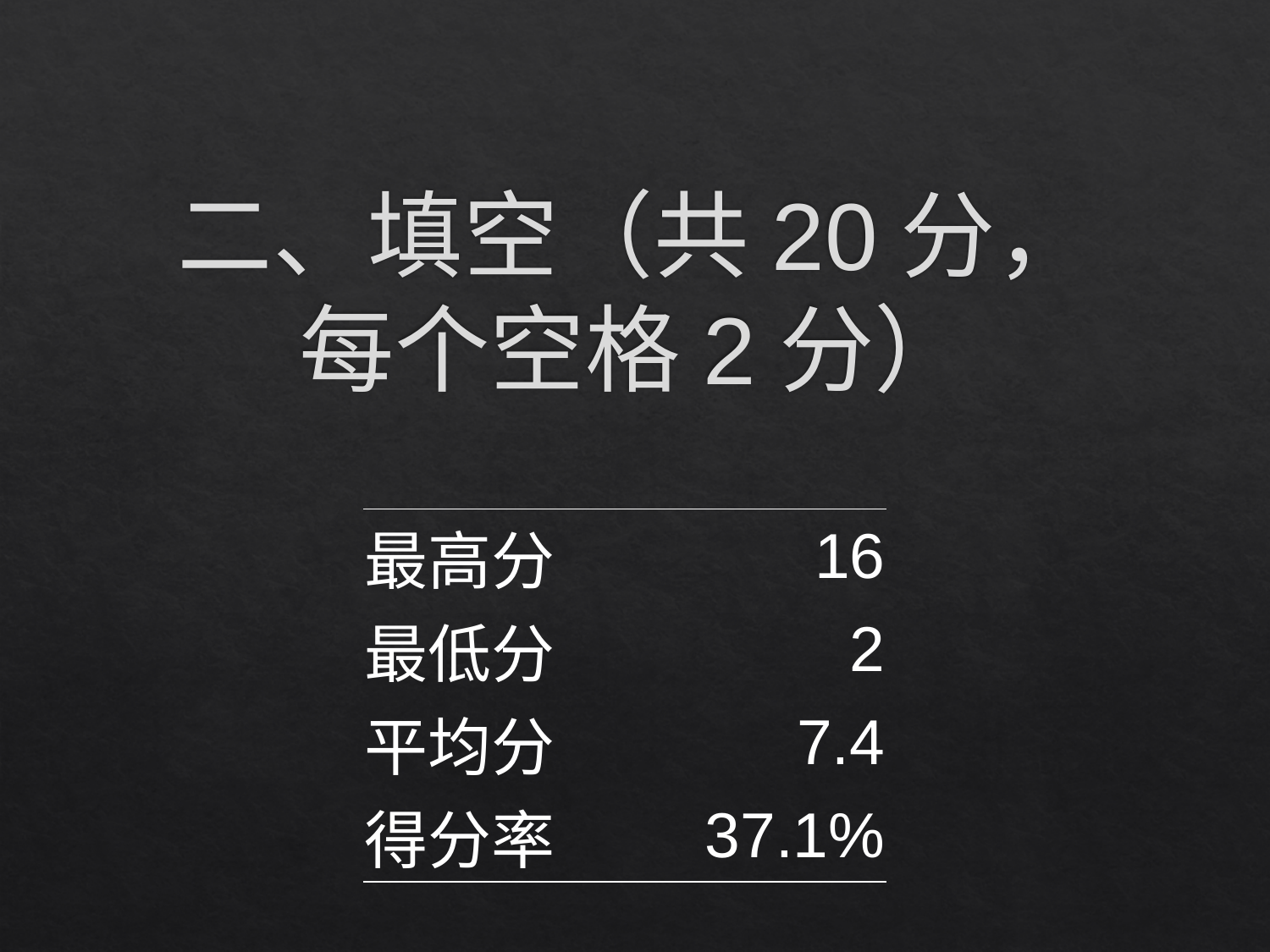

# 二、填空（共20分，每个空格2分）
| 最高分 | 16 |
| --- | --- |
| 最低分 | 2 |
| 平均分 | 7.4 |
| 得分率 | 37.1% |